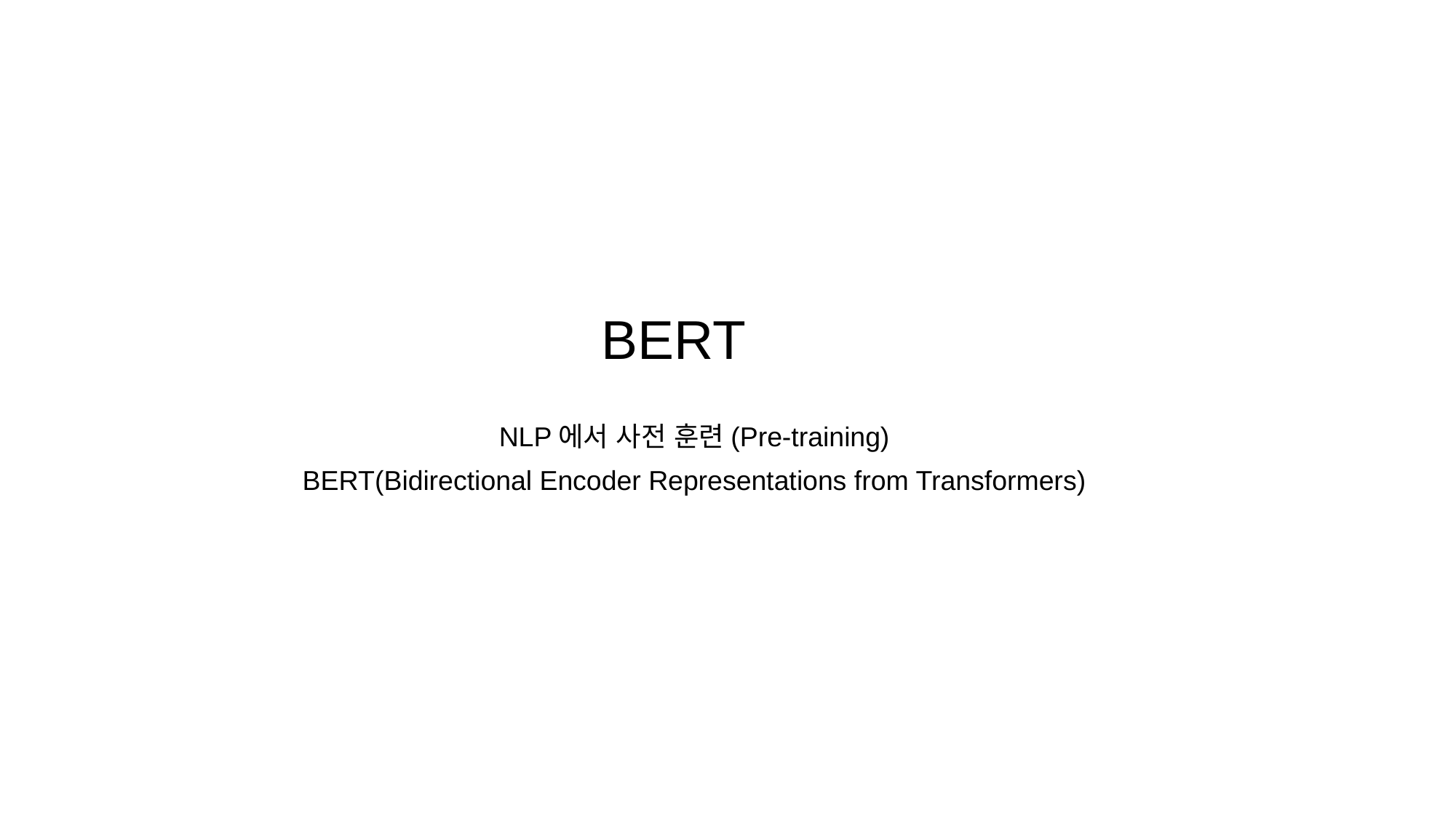

BERT
NLP에서 사전 훈련(Pre-training)
BERT(Bidirectional Encoder Representations from Transformers)